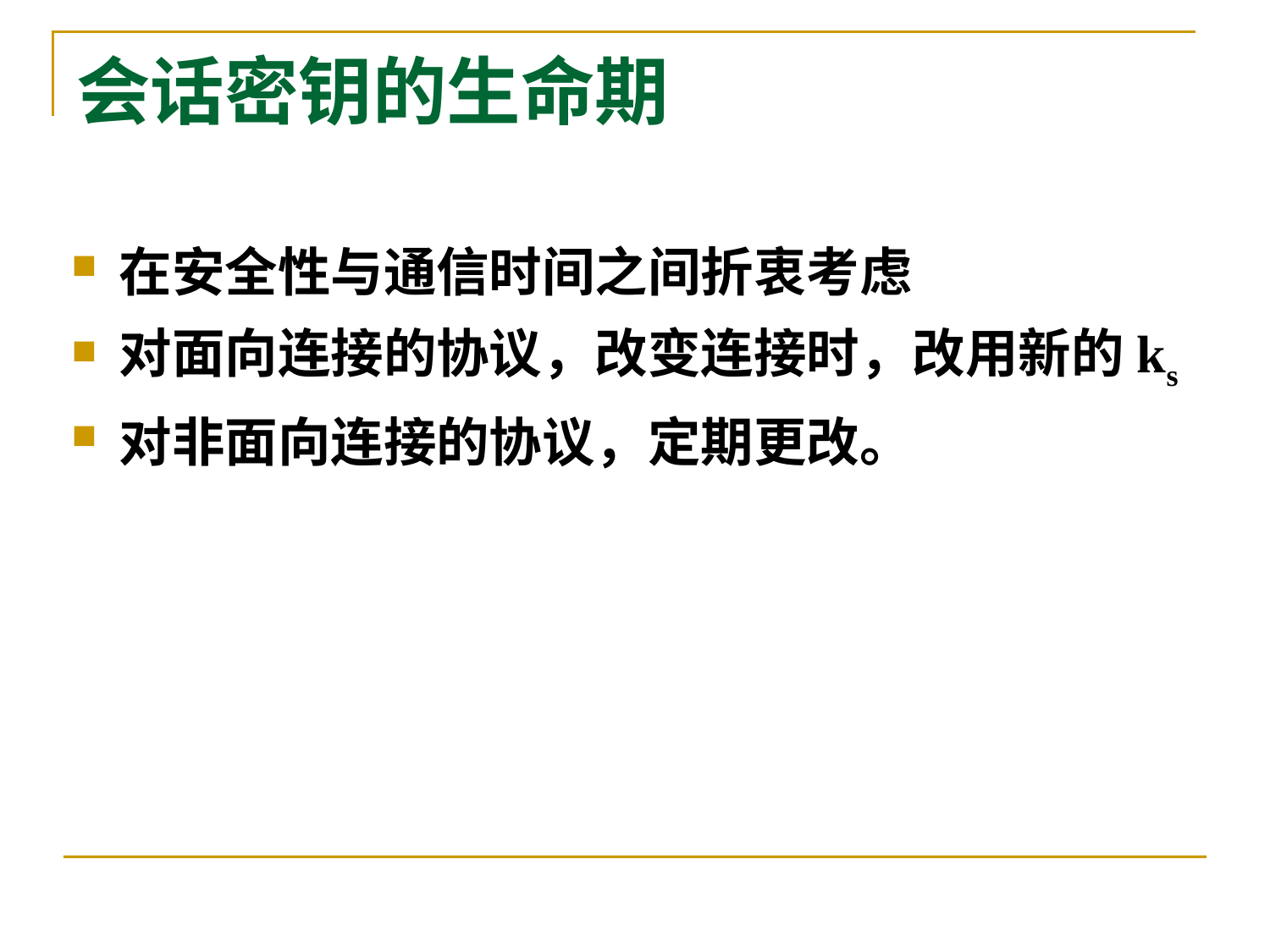

# 会话密钥的生命期
在安全性与通信时间之间折衷考虑
对面向连接的协议，改变连接时，改用新的ks
对非面向连接的协议，定期更改。

12